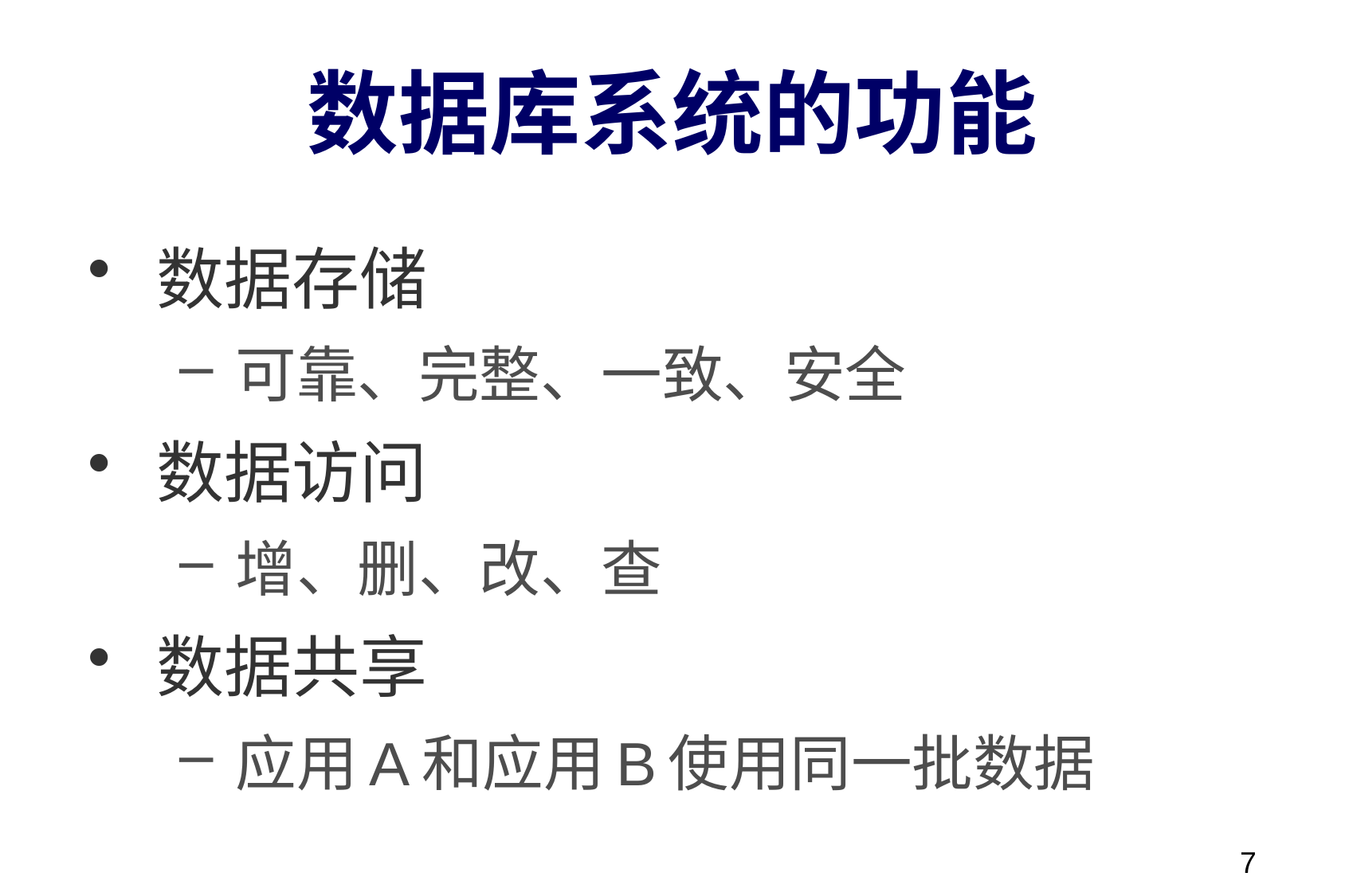

# 数据库系统的功能
数据存储
可靠、完整、一致、安全
数据访问
增、删、改、查
数据共享
应用A和应用B使用同一批数据
7